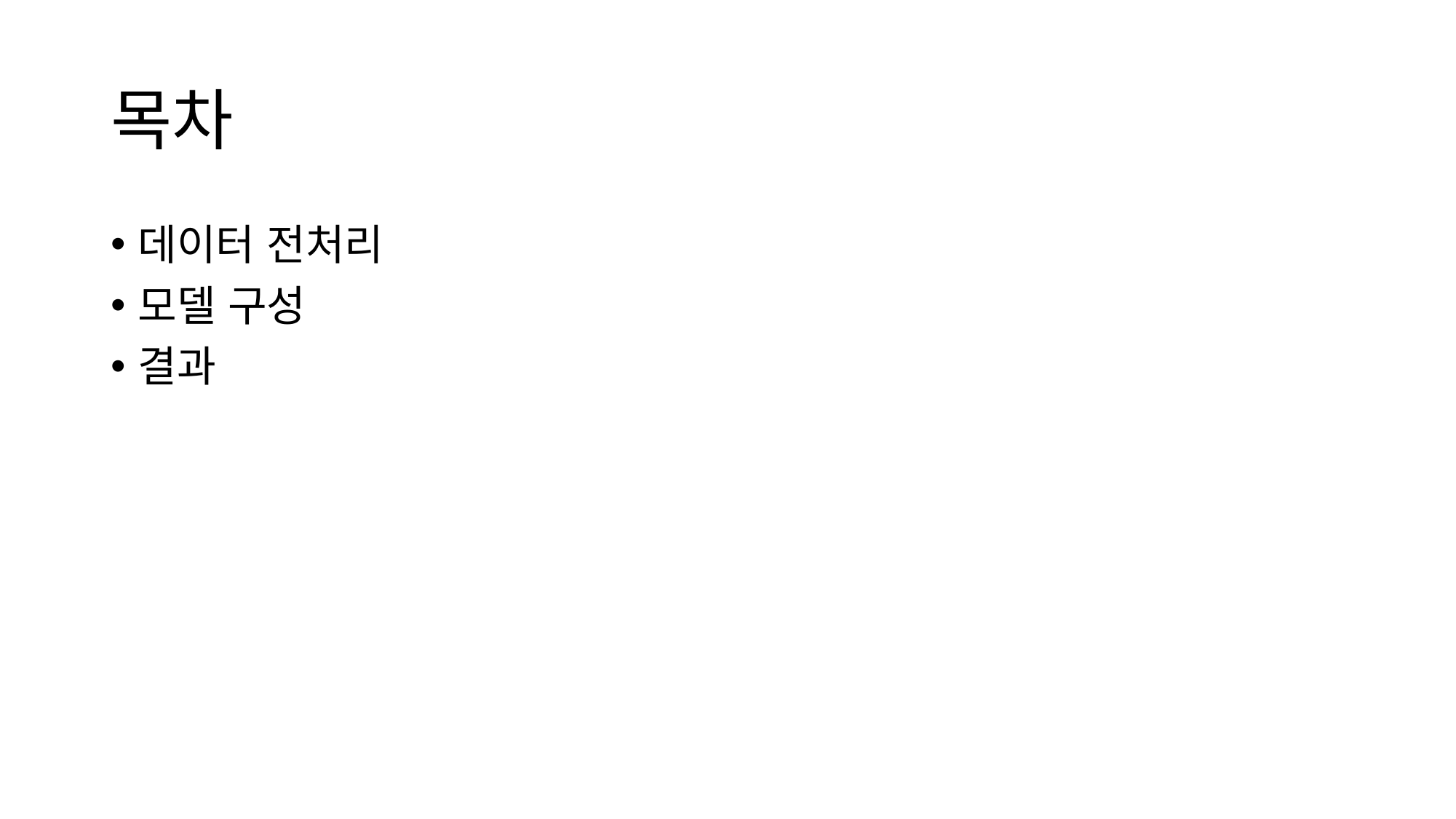

# 목차
데이터 전처리
모델 구성
결과